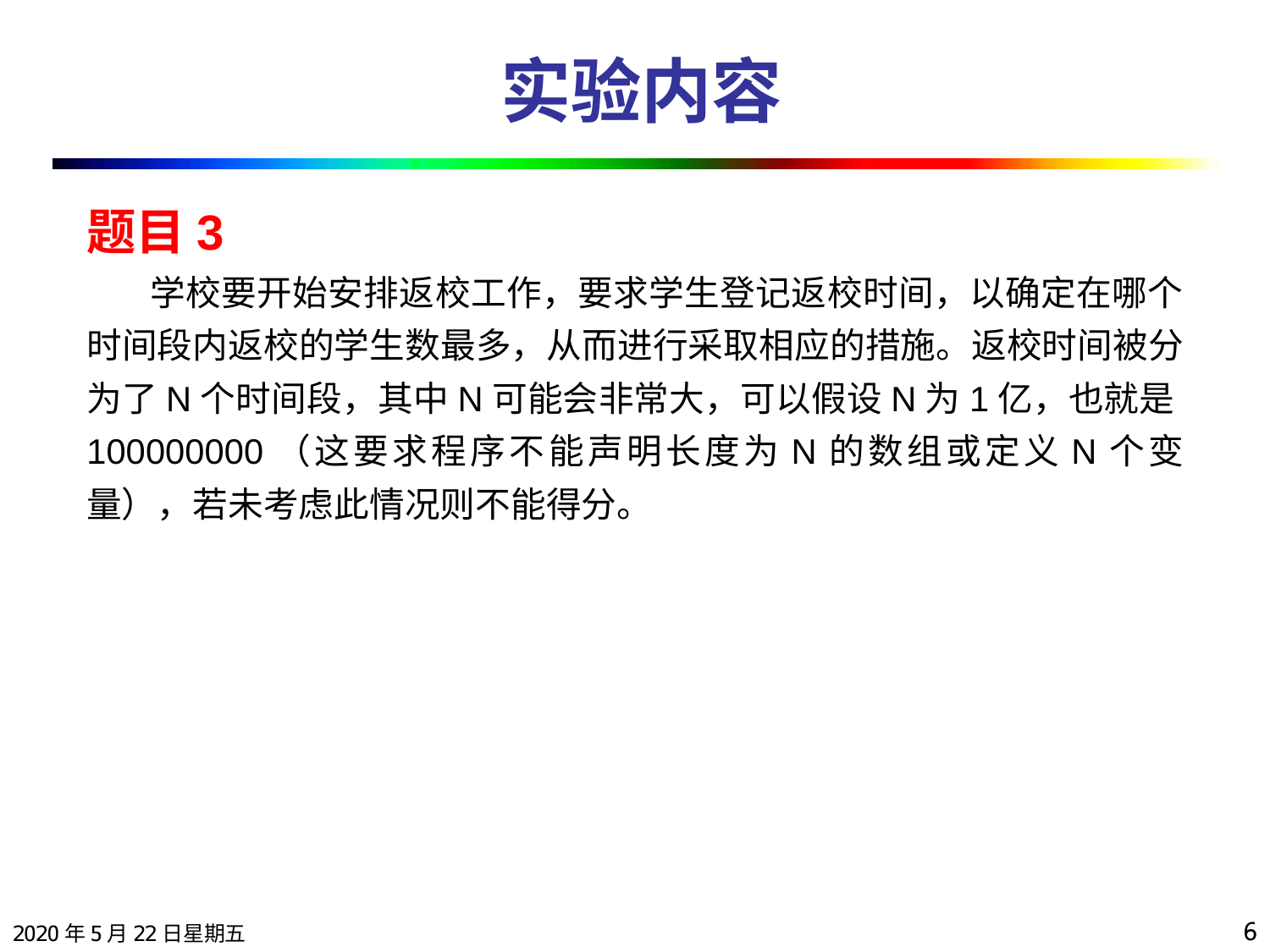

# 实验内容
题目3
学校要开始安排返校工作，要求学生登记返校时间，以确定在哪个时间段内返校的学生数最多，从而进行采取相应的措施。返校时间被分为了N个时间段，其中N可能会非常大，可以假设N为1亿，也就是100000000（这要求程序不能声明长度为N的数组或定义N个变量），若未考虑此情况则不能得分。

2020年5月22日星期五
6